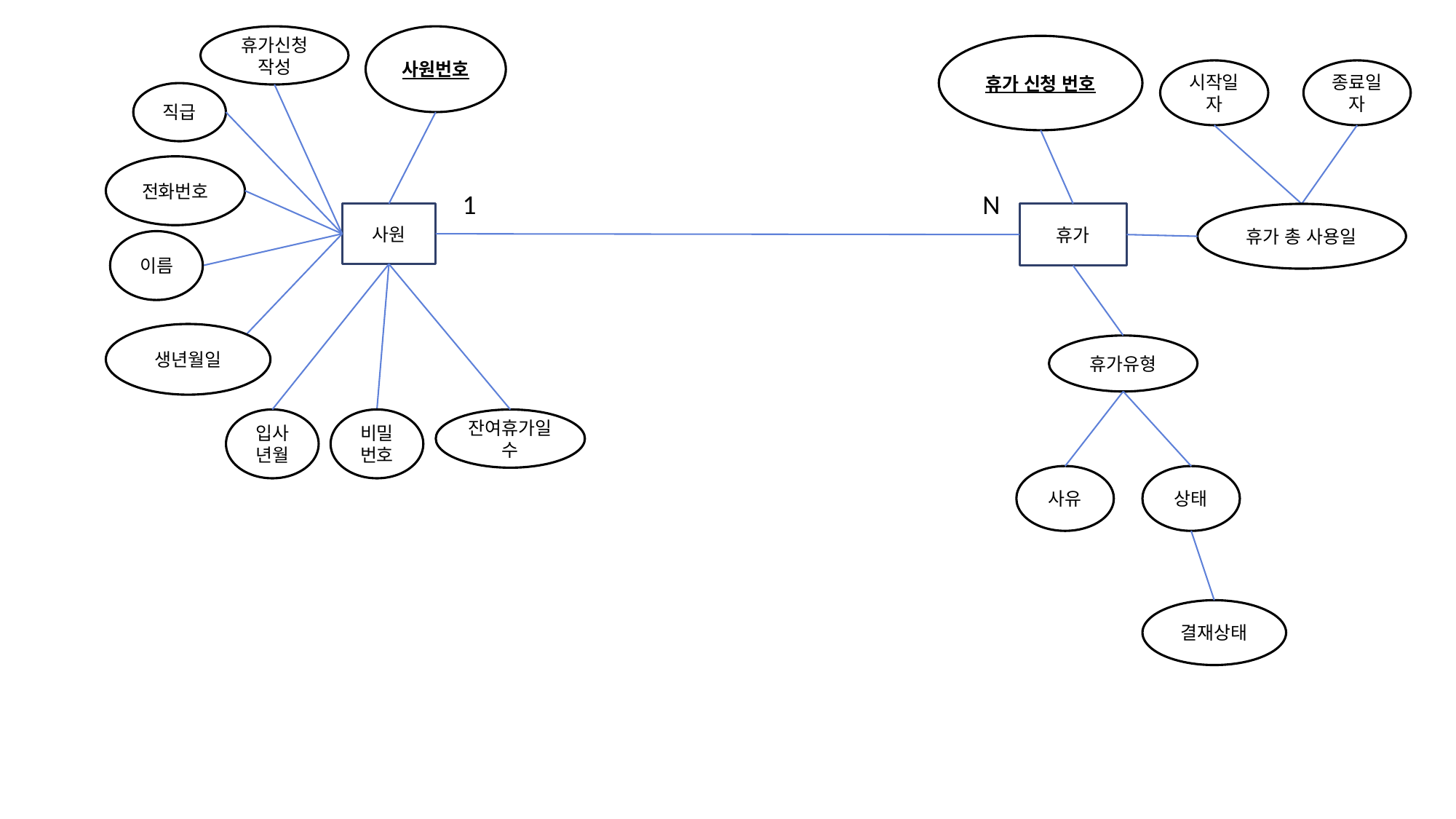

휴가신청
작성
사원번호
휴가 신청 번호
시작일자
종료일자
직급
전화번호
1
N
사원
휴가
휴가 총 사용일
이름
생년월일
휴가유형
입사년월
비밀번호
잔여휴가일수
사유
상태
결재상태